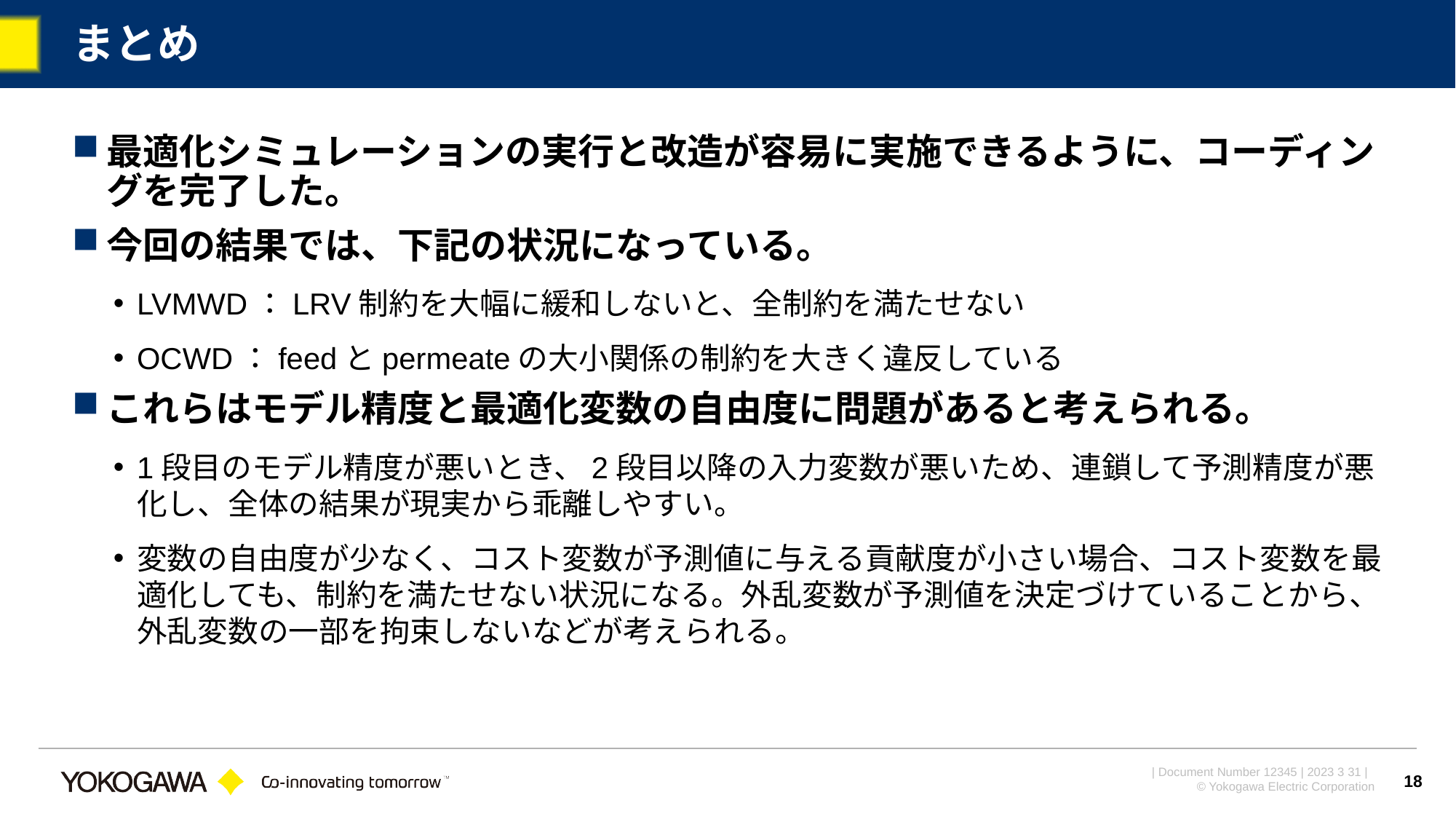

# まとめ
最適化シミュレーションの実行と改造が容易に実施できるように、コーディングを完了した。
今回の結果では、下記の状況になっている。
LVMWD：LRV制約を大幅に緩和しないと、全制約を満たせない
OCWD：feedとpermeateの大小関係の制約を大きく違反している
これらはモデル精度と最適化変数の自由度に問題があると考えられる。
1段目のモデル精度が悪いとき、2段目以降の入力変数が悪いため、連鎖して予測精度が悪化し、全体の結果が現実から乖離しやすい。
変数の自由度が少なく、コスト変数が予測値に与える貢献度が小さい場合、コスト変数を最適化しても、制約を満たせない状況になる。外乱変数が予測値を決定づけていることから、外乱変数の一部を拘束しないなどが考えられる。
18